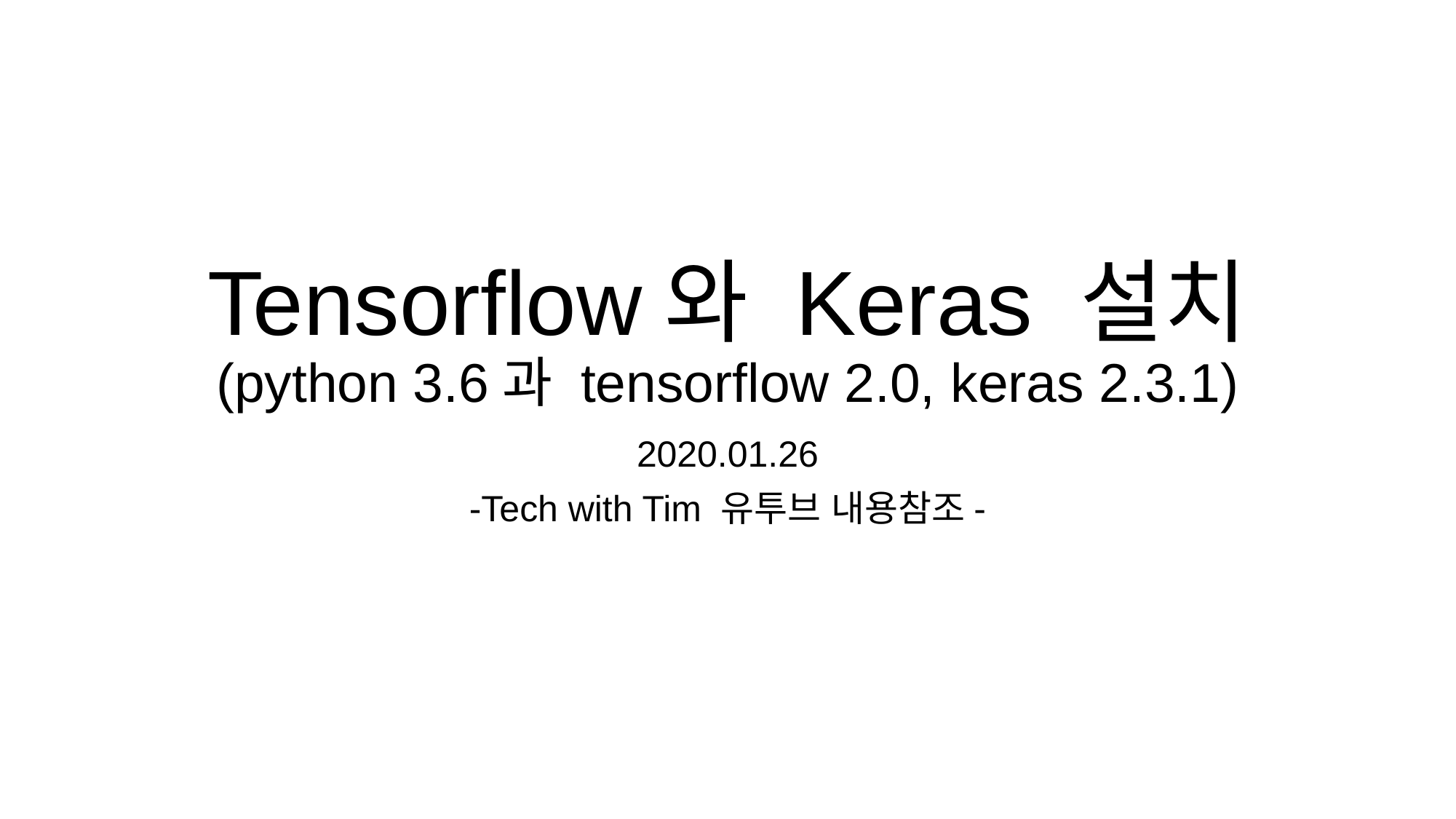

# Tensorflow와 Keras 설치 (python 3.6과 tensorflow 2.0, keras 2.3.1)
2020.01.26
-Tech with Tim 유투브 내용참조-